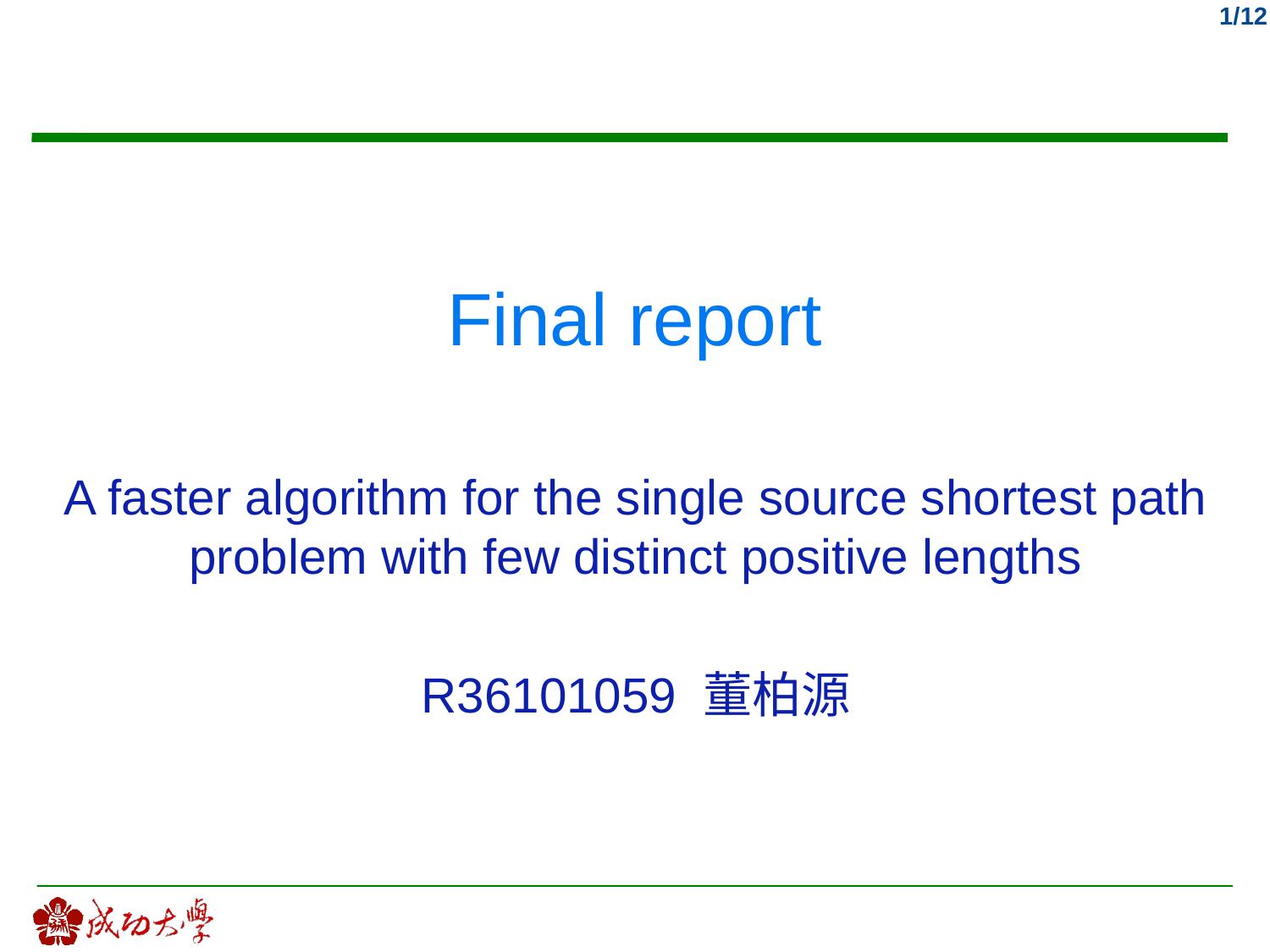

# Final report
A faster algorithm for the single source shortest path problem with few distinct positive lengths

R36101059 董柏源